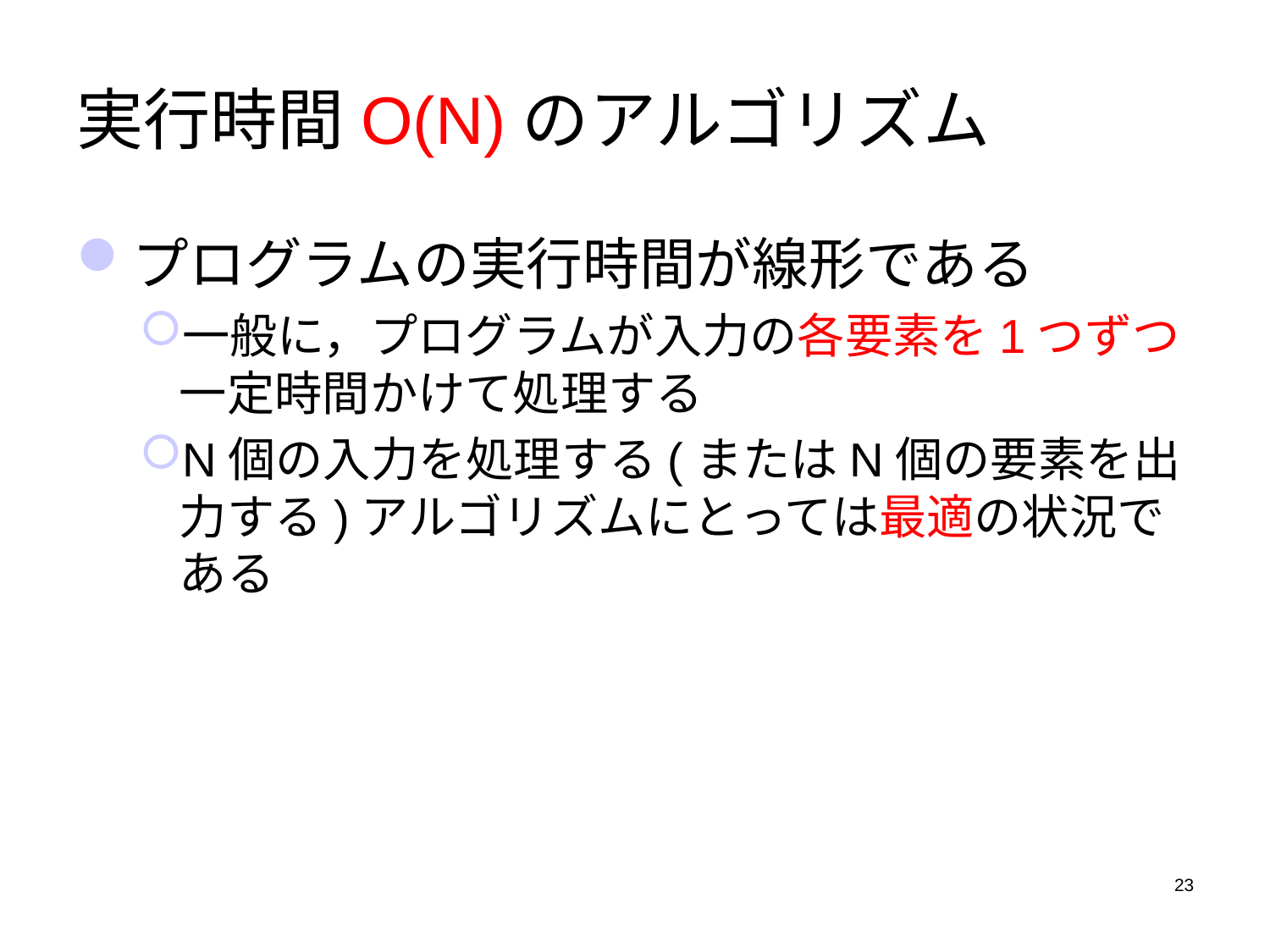

# 実行時間O(N)のアルゴリズム
プログラムの実行時間が線形である
一般に，プログラムが入力の各要素を1つずつ一定時間かけて処理する
N個の入力を処理する(またはN個の要素を出力する)アルゴリズムにとっては最適の状況である

23